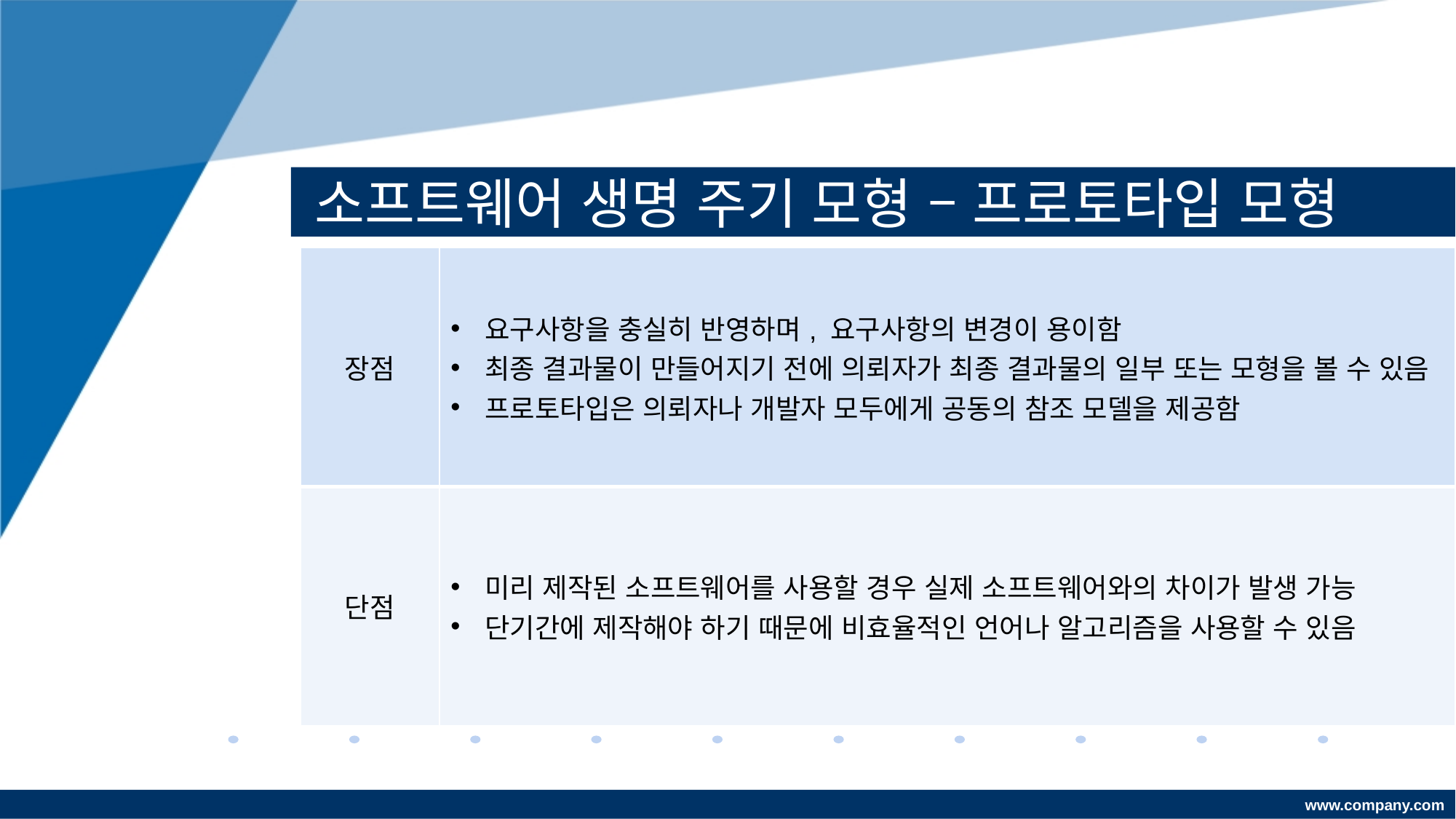

# 소프트웨어 생명 주기 모형 – 프로토타입 모형
| 장점 | 요구사항을 충실히 반영하며, 요구사항의 변경이 용이함 최종 결과물이 만들어지기 전에 의뢰자가 최종 결과물의 일부 또는 모형을 볼 수 있음 프로토타입은 의뢰자나 개발자 모두에게 공동의 참조 모델을 제공함 |
| --- | --- |
| 단점 | 미리 제작된 소프트웨어를 사용할 경우 실제 소프트웨어와의 차이가 발생 가능 단기간에 제작해야 하기 때문에 비효율적인 언어나 알고리즘을 사용할 수 있음 |